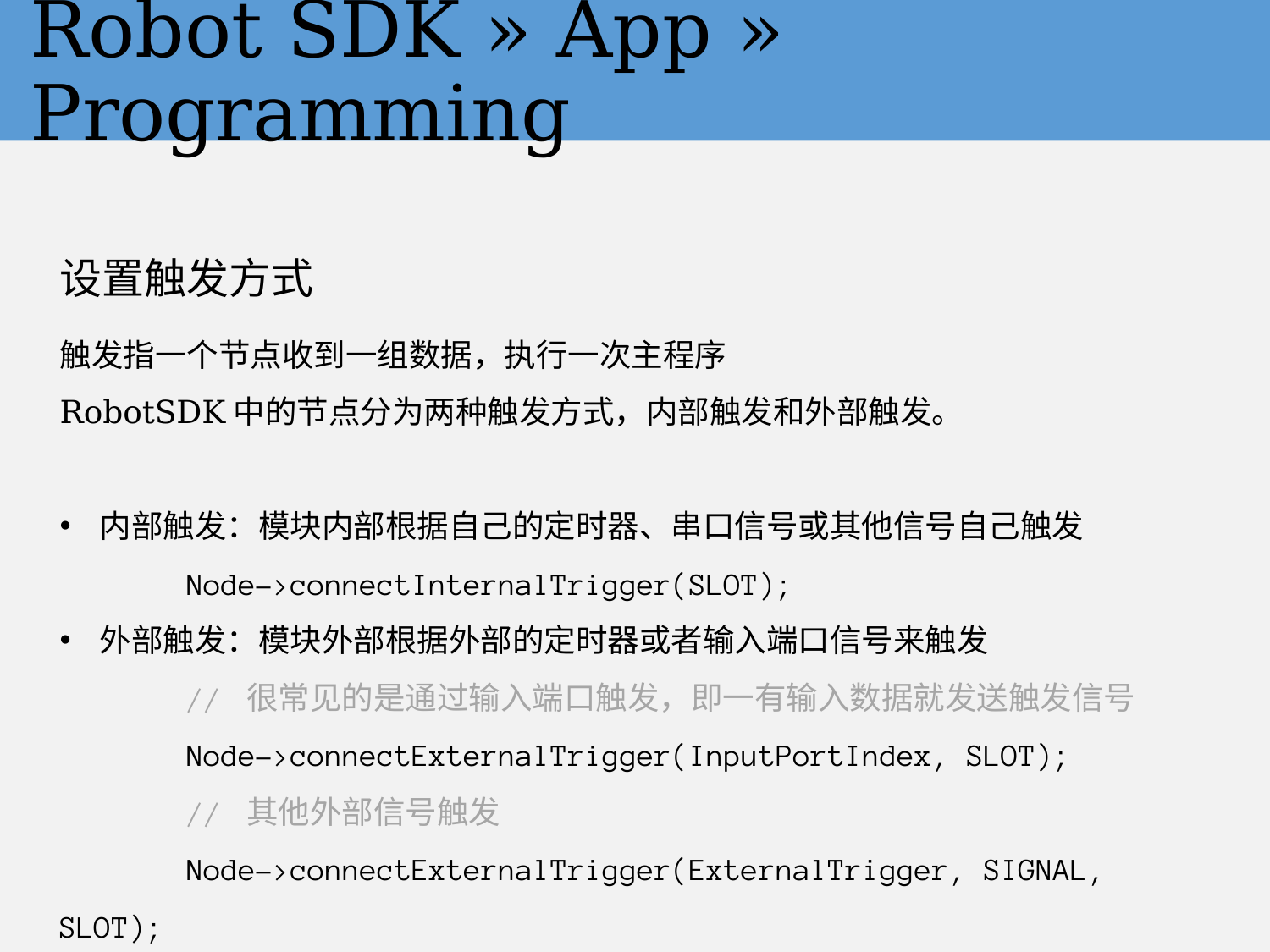

# Robot SDK » App » Programming
设置触发方式
触发指一个节点收到一组数据，执行一次主程序
RobotSDK中的节点分为两种触发方式，内部触发和外部触发。

内部触发：模块内部根据自己的定时器、串口信号或其他信号自己触发
	Node->connectInternalTrigger(SLOT);
外部触发：模块外部根据外部的定时器或者输入端口信号来触发
 	// 很常见的是通过输入端口触发，即一有输入数据就发送触发信号
	Node->connectExternalTrigger(InputPortIndex, SLOT);
	// 其他外部信号触发
	Node->connectExternalTrigger(ExternalTrigger, SIGNAL, SLOT);